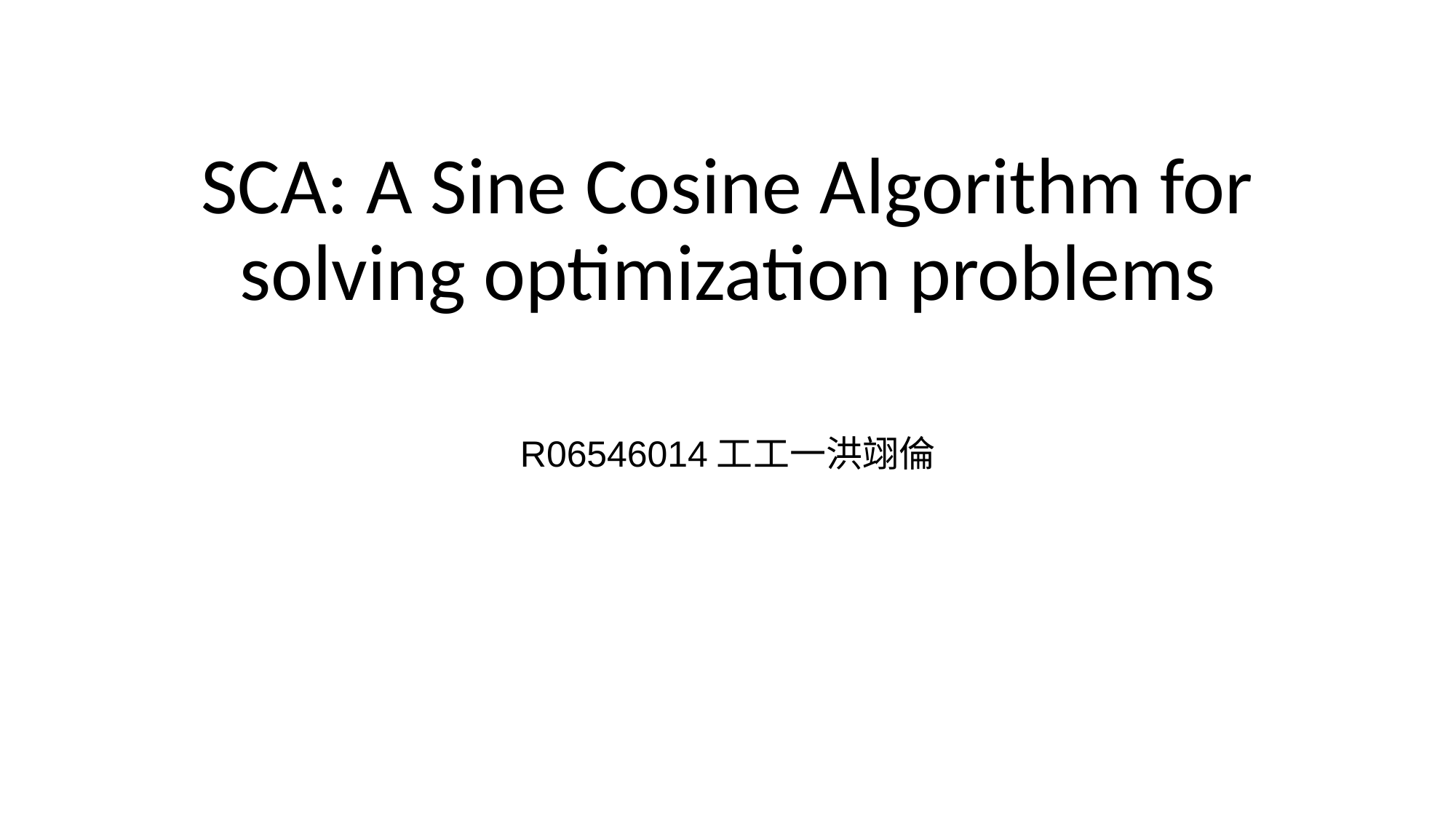

# SCA: A Sine Cosine Algorithm for solving optimization problems
R06546014工工一洪翊倫